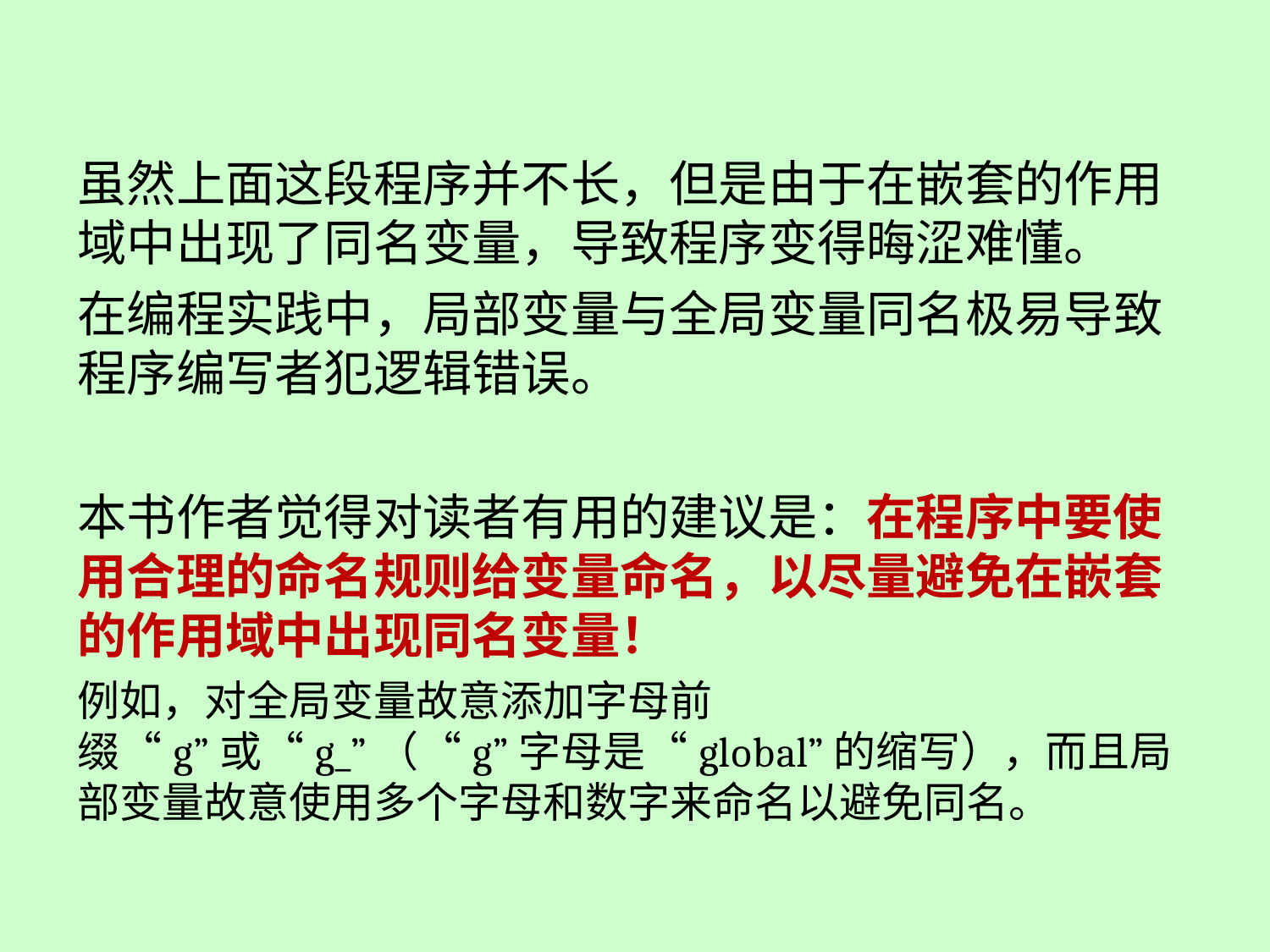

虽然上面这段程序并不长，但是由于在嵌套的作用域中出现了同名变量，导致程序变得晦涩难懂。
在编程实践中，局部变量与全局变量同名极易导致程序编写者犯逻辑错误。

本书作者觉得对读者有用的建议是：在程序中要使用合理的命名规则给变量命名，以尽量避免在嵌套的作用域中出现同名变量！
例如，对全局变量故意添加字母前缀“g”或“g_”（“g”字母是“global”的缩写），而且局部变量故意使用多个字母和数字来命名以避免同名。
16